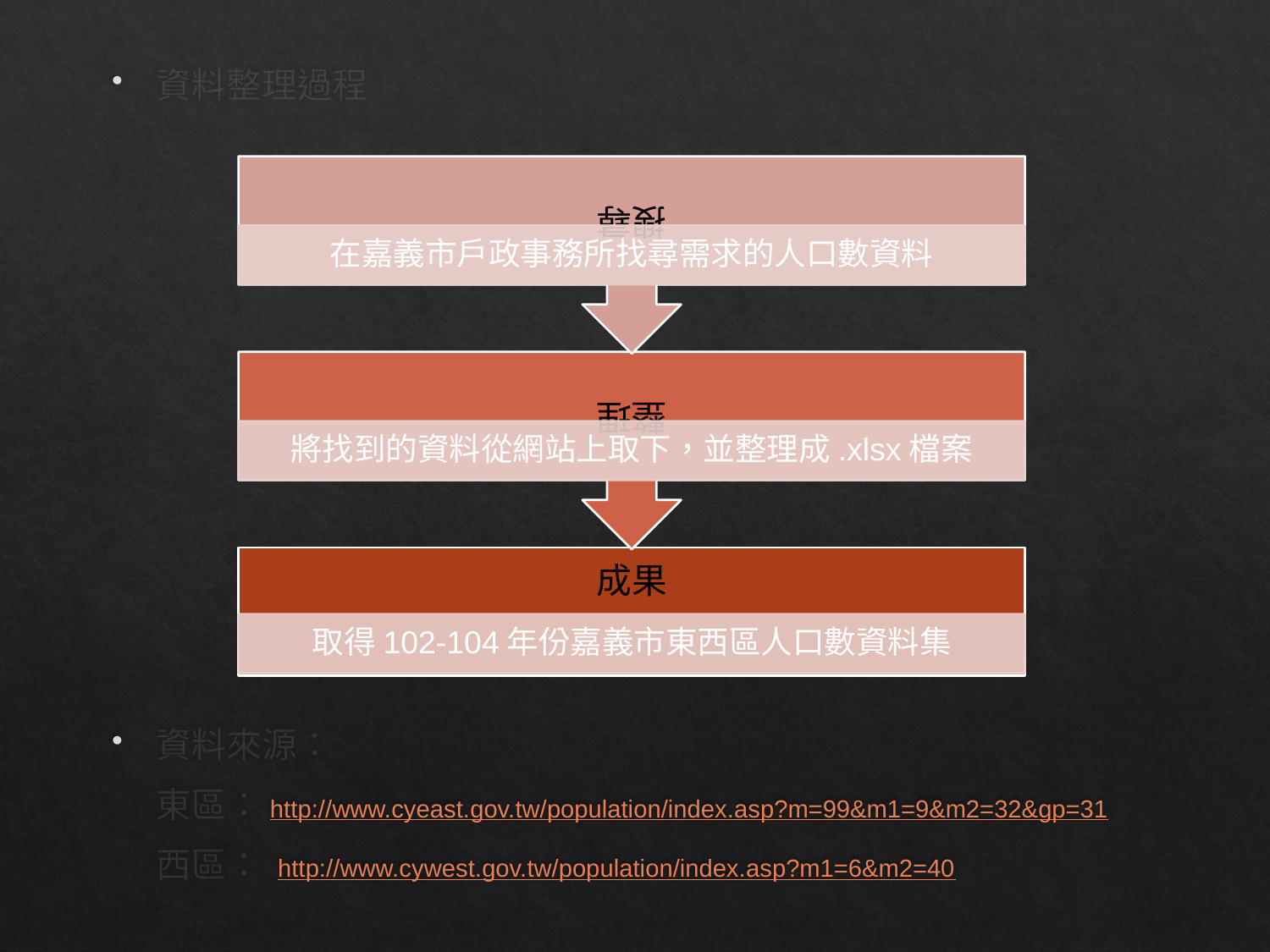

資料整理過程

資料來源：
	東區：http://www.cyeast.gov.tw/population/index.asp?m=99&m1=9&m2=32&gp=31
	西區： http://www.cywest.gov.tw/population/index.asp?m1=6&m2=40

成果
取得102-104年份嘉義市東西區人口數資料集
整理
將找到的資料從網站上取下，並整理成.xlsx檔案
搜尋
在嘉義市戶政事務所找尋需求的人口數資料